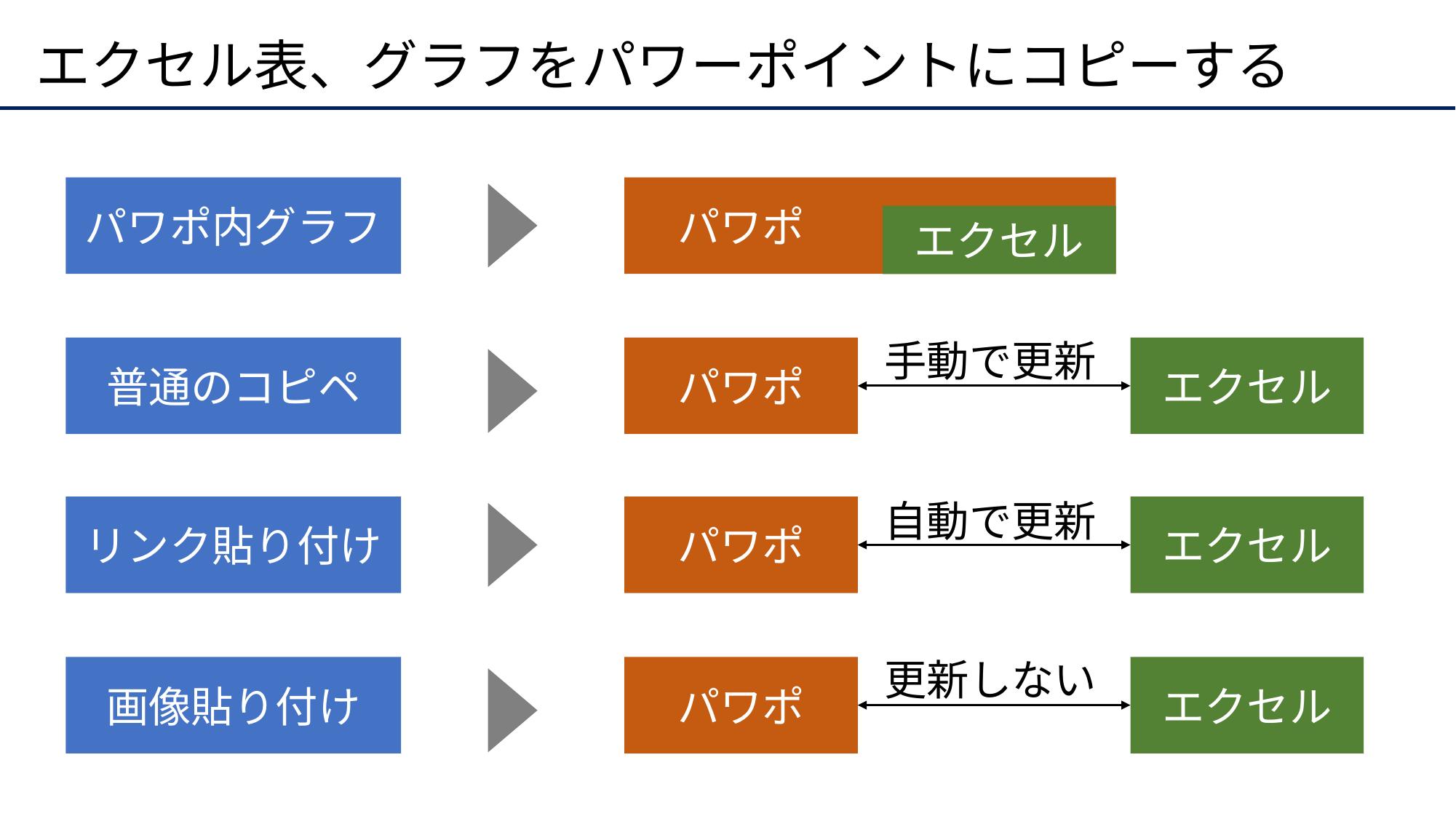

# エクセル表、グラフをパワーポイントにコピーする
　パワポ
パワポ内グラフ

エクセル
手動で更新
普通のコピペ
パワポ
エクセル

自動で更新
リンク貼り付け
パワポ
エクセル

更新しない
画像貼り付け
パワポ
エクセル